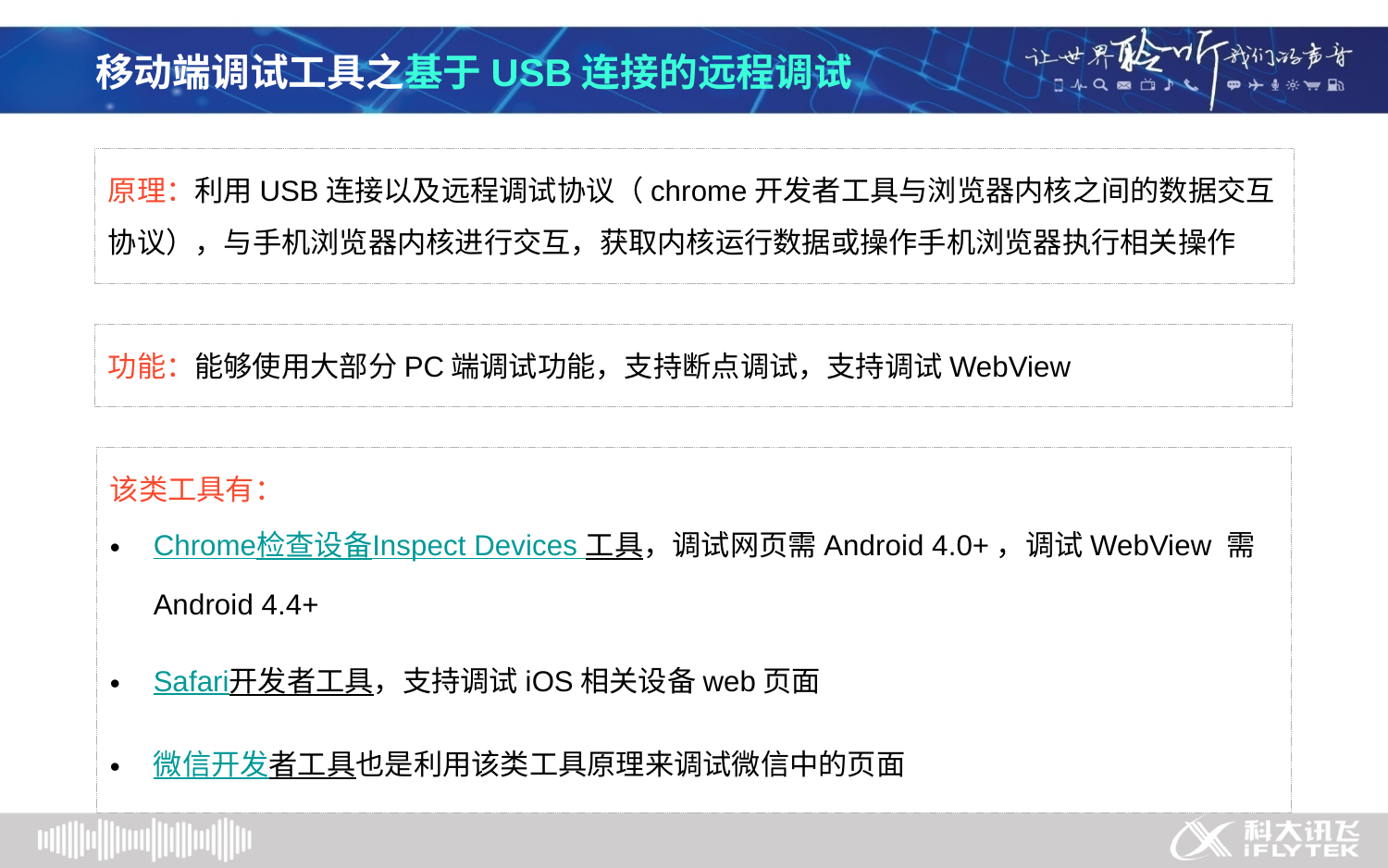

移动端调试工具之基于USB连接的远程调试
原理：利用USB连接以及远程调试协议（chrome开发者工具与浏览器内核之间的数据交互协议），与手机浏览器内核进行交互，获取内核运行数据或操作手机浏览器执行相关操作

功能：能够使用大部分PC端调试功能，支持断点调试，支持调试WebView

该类工具有：
Chrome检查设备Inspect Devices 工具，调试网页需Android 4.0+，调试WebView 需 Android 4.4+
Safari开发者工具，支持调试iOS相关设备web页面
微信开发者工具也是利用该类工具原理来调试微信中的页面